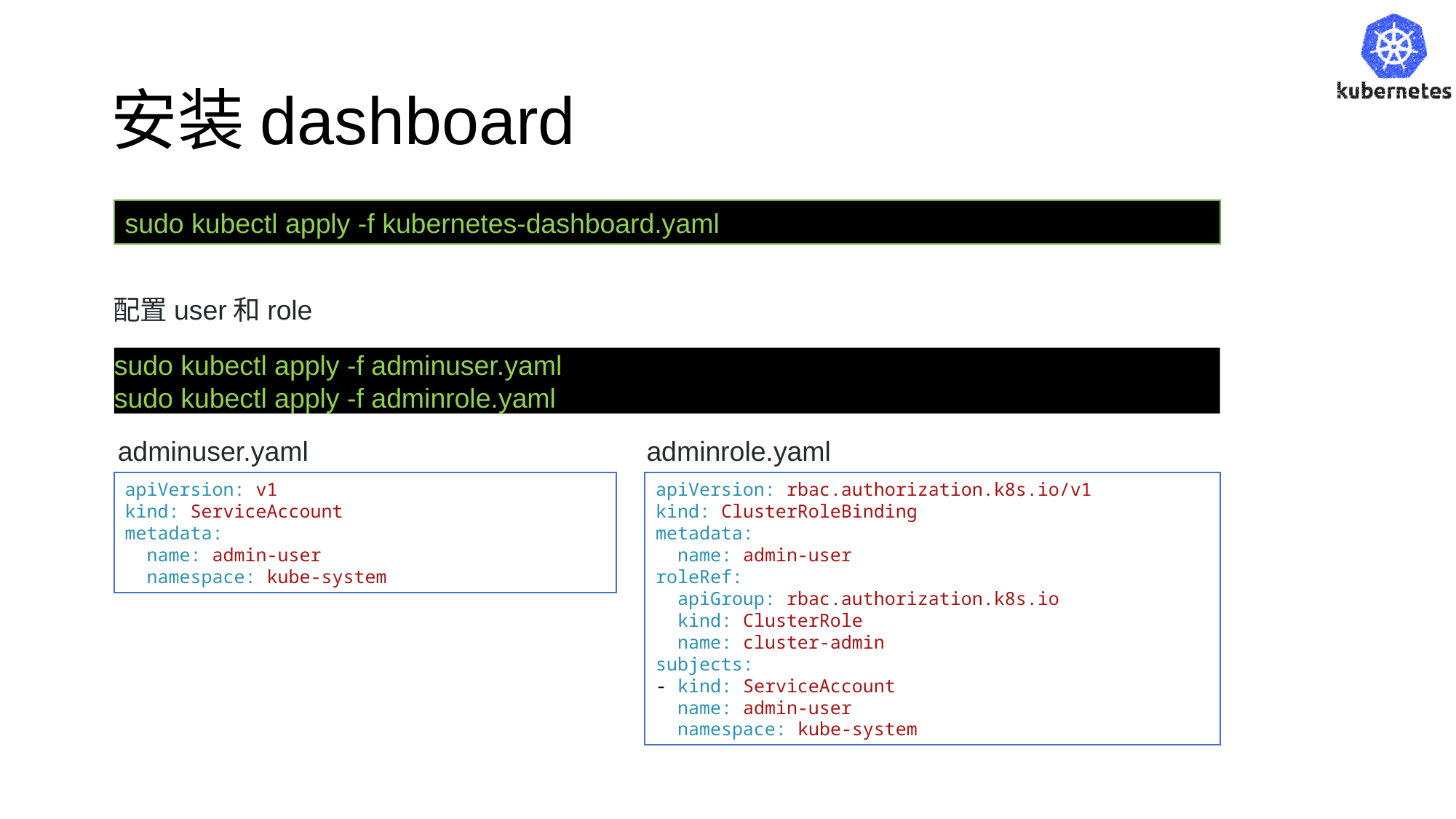

# 安装dashboard
sudo kubectl apply -f kubernetes-dashboard.yaml
配置user和role
sudo kubectl apply -f adminuser.yaml
sudo kubectl apply -f adminrole.yaml
adminuser.yaml
adminrole.yaml
apiVersion: v1
kind: ServiceAccount
metadata:
  name: admin-user
  namespace: kube-system
apiVersion: rbac.authorization.k8s.io/v1
kind: ClusterRoleBinding
metadata:
  name: admin-user
roleRef:
  apiGroup: rbac.authorization.k8s.io
  kind: ClusterRole
  name: cluster-admin
subjects:
- kind: ServiceAccount
  name: admin-user
  namespace: kube-system